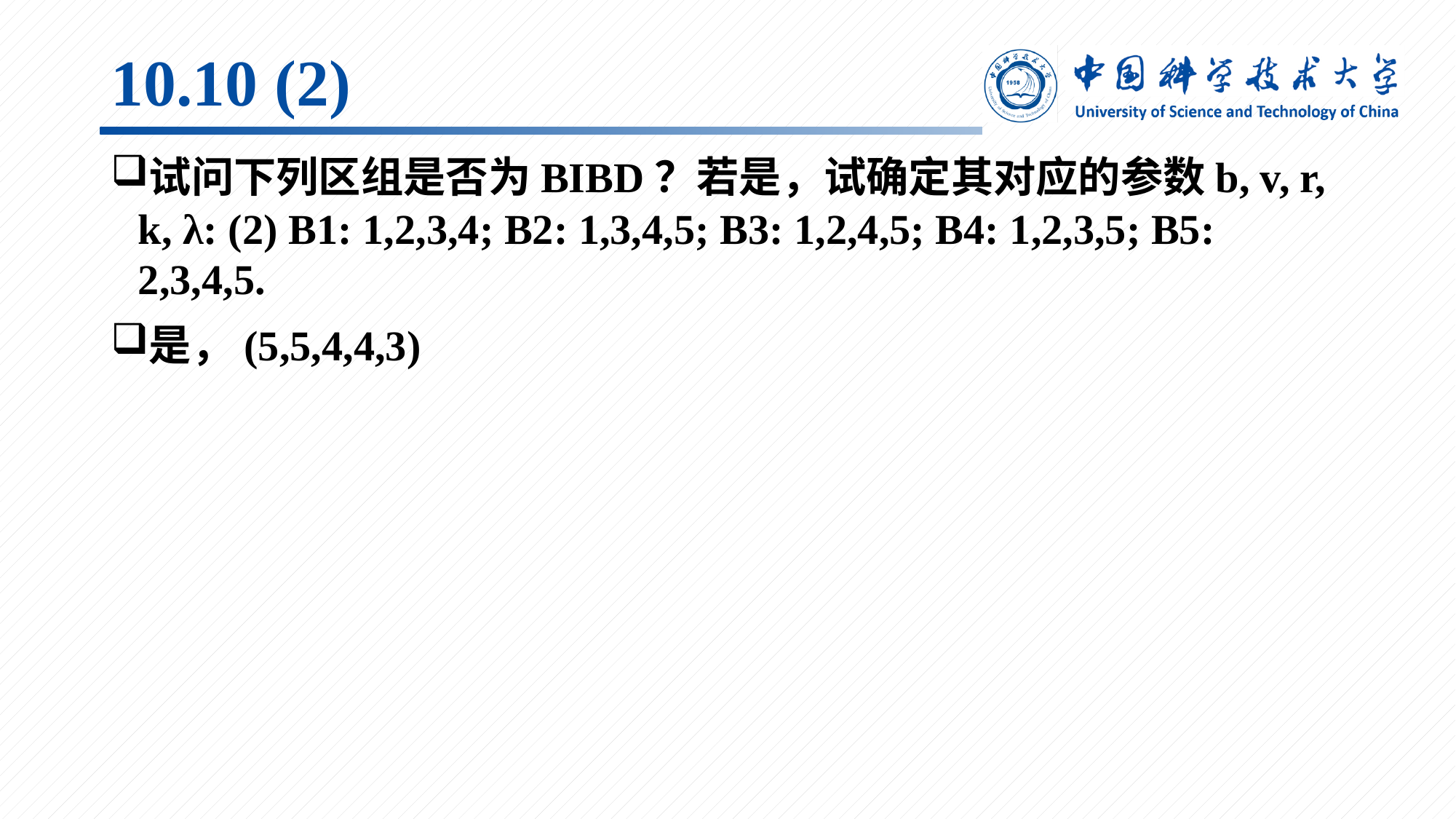

# 10.10 (2)
试问下列区组是否为BIBD？若是，试确定其对应的参数b, v, r, k, λ: (2) B1: 1,2,3,4; B2: 1,3,4,5; B3: 1,2,4,5; B4: 1,2,3,5; B5: 2,3,4,5.
是，(5,5,4,4,3)